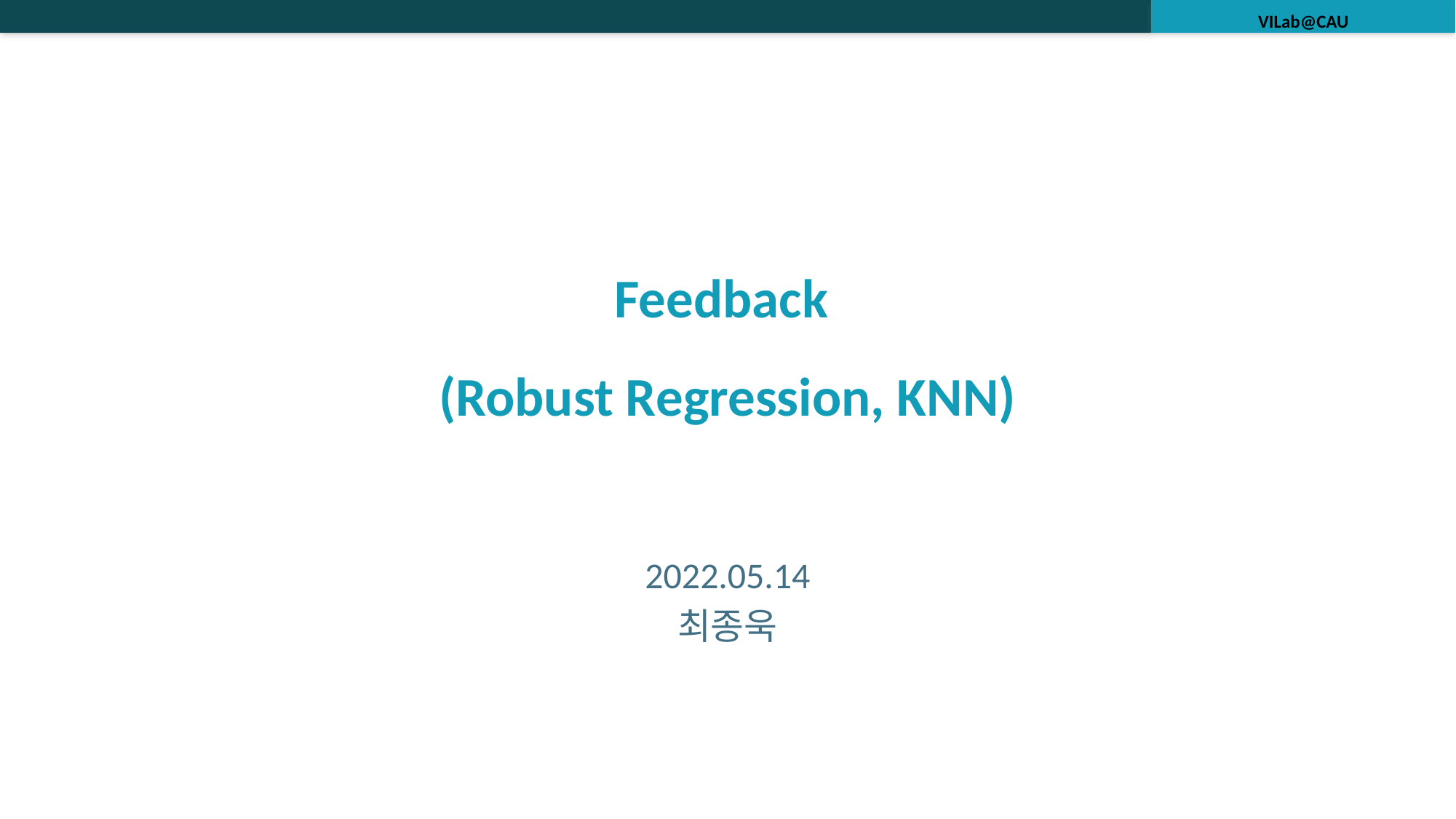

VILab@CAU
# Feedback (Robust Regression, KNN)
2022.05.14
최종욱